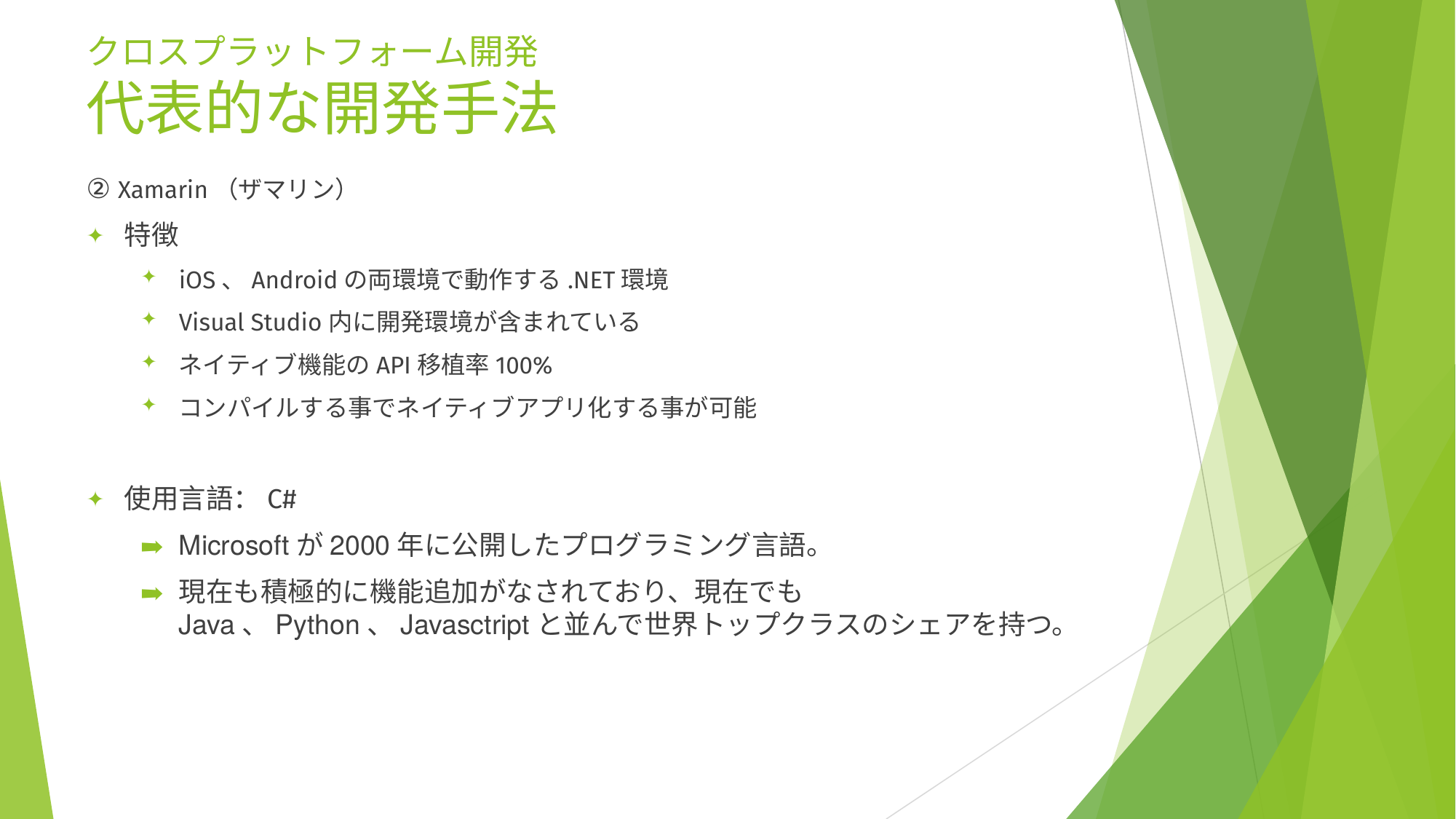

# クロスプラットフォーム開発 代表的な開発手法
② Xamarin（ザマリン）
特徴
iOS、Androidの両環境で動作する.NET環境
Visual Studio内に開発環境が含まれている
ネイティブ機能のAPI移植率100%
コンパイルする事でネイティブアプリ化する事が可能

使用言語：C#
Microsoftが2000年に公開したプログラミング言語。
現在も積極的に機能追加がなされており、現在でもJava、Python、Javasctriptと並んで世界トップクラスのシェアを持つ。